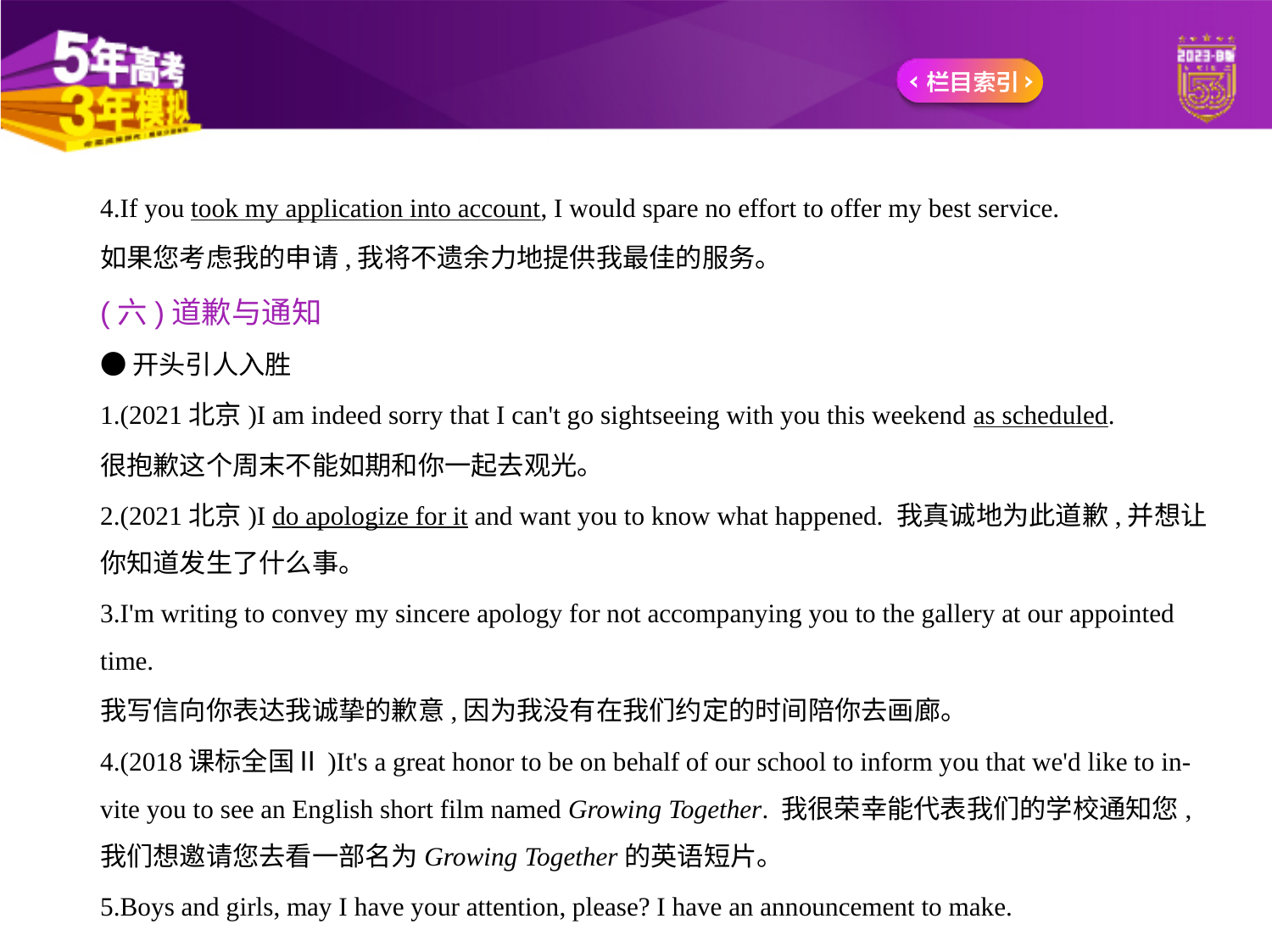

4.If you took my application into account, I would spare no effort to offer my best service.
如果您考虑我的申请,我将不遗余力地提供我最佳的服务。
(六)道歉与通知
●开头引人入胜
1.(2021北京)I am indeed sorry that I can't go sightseeing with you this weekend as scheduled.
很抱歉这个周末不能如期和你一起去观光。
2.(2021北京)I do apologize for it and want you to know what happened. 我真诚地为此道歉,并想让
你知道发生了什么事。
3.I'm writing to convey my sincere apology for not accompanying you to the gallery at our appointed
time.
我写信向你表达我诚挚的歉意,因为我没有在我们约定的时间陪你去画廊。
4.(2018课标全国Ⅱ)It's a great honor to be on behalf of our school to inform you that we'd like to in-
vite you to see an English short film named Growing Together. 我很荣幸能代表我们的学校通知您,
我们想邀请您去看一部名为Growing Together的英语短片。
5.Boys and girls, may I have your attention, please? I have an announcement to make.